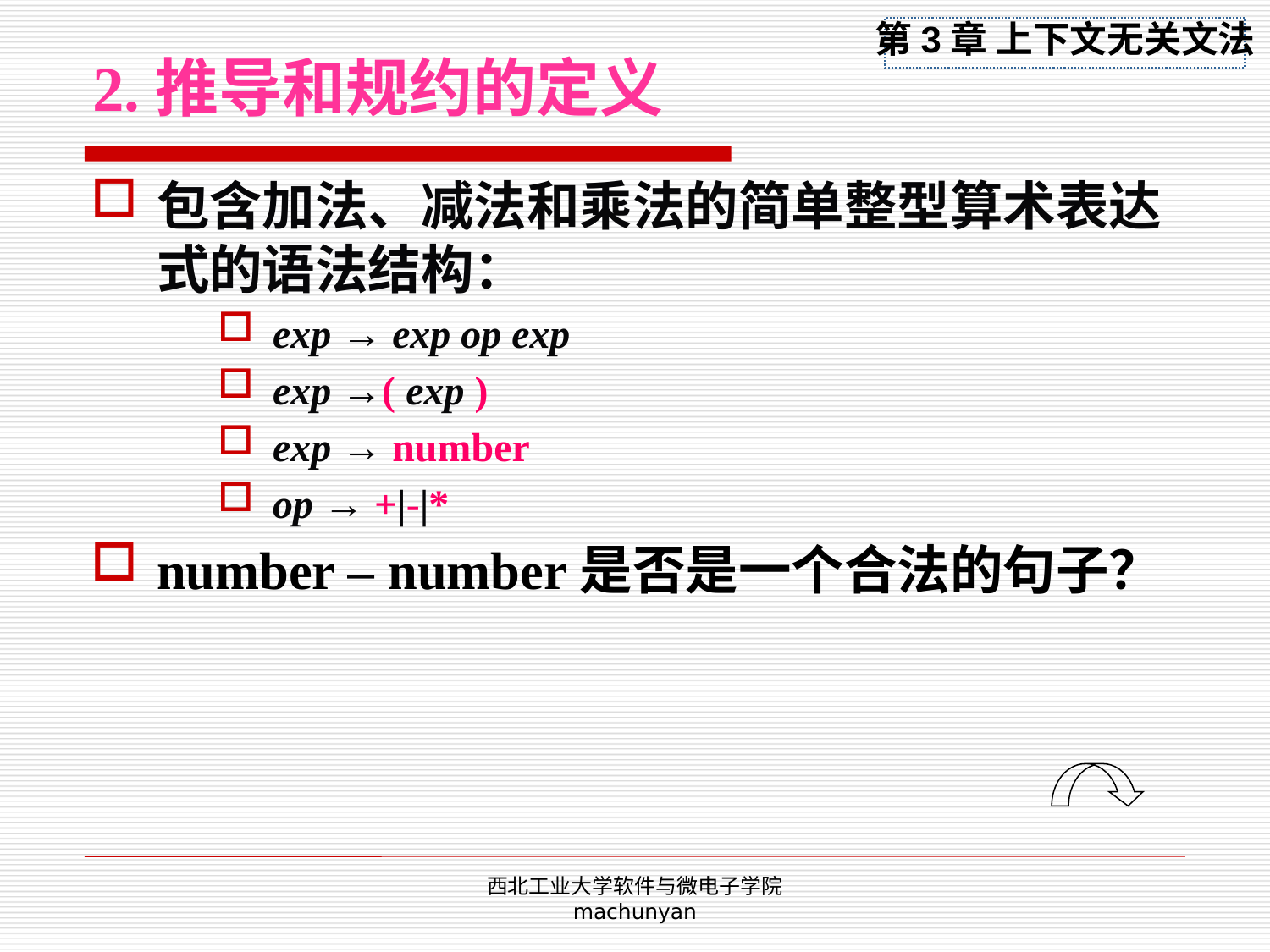

# 2.推导和规约的定义
包含加法、减法和乘法的简单整型算术表达式的语法结构：
exp → exp op exp
exp →( exp )
exp → number
op → +|-|*
number – number是否是一个合法的句子？

西北工业大学软件与微电子学院 machunyan
17